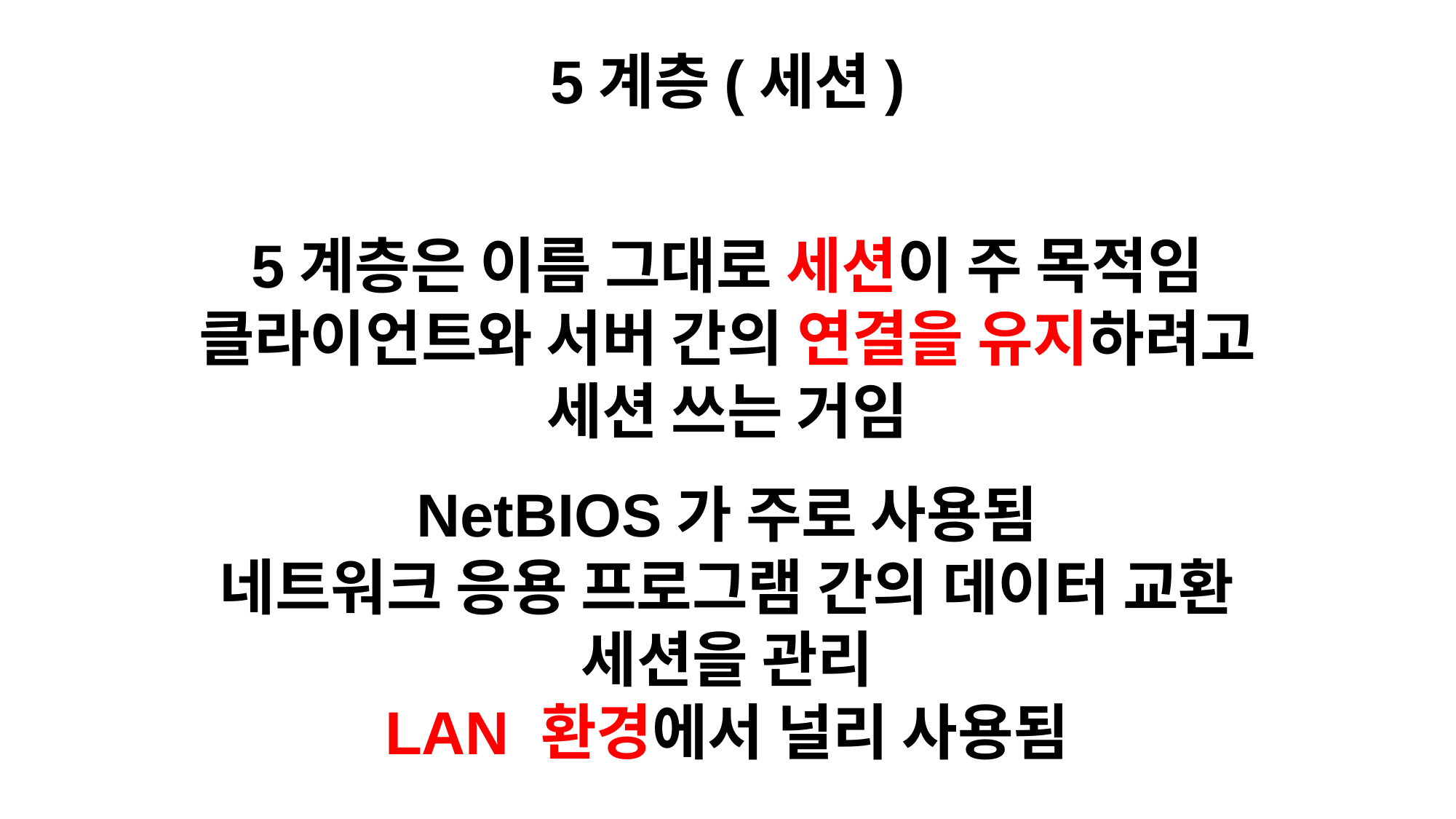

5계층(세션)
5계층은 이름 그대로 세션이 주 목적임
클라이언트와 서버 간의 연결을 유지하려고
세션 쓰는 거임
NetBIOS가 주로 사용됨
네트워크 응용 프로그램 간의 데이터 교환 세션을 관리
LAN 환경에서 널리 사용됨